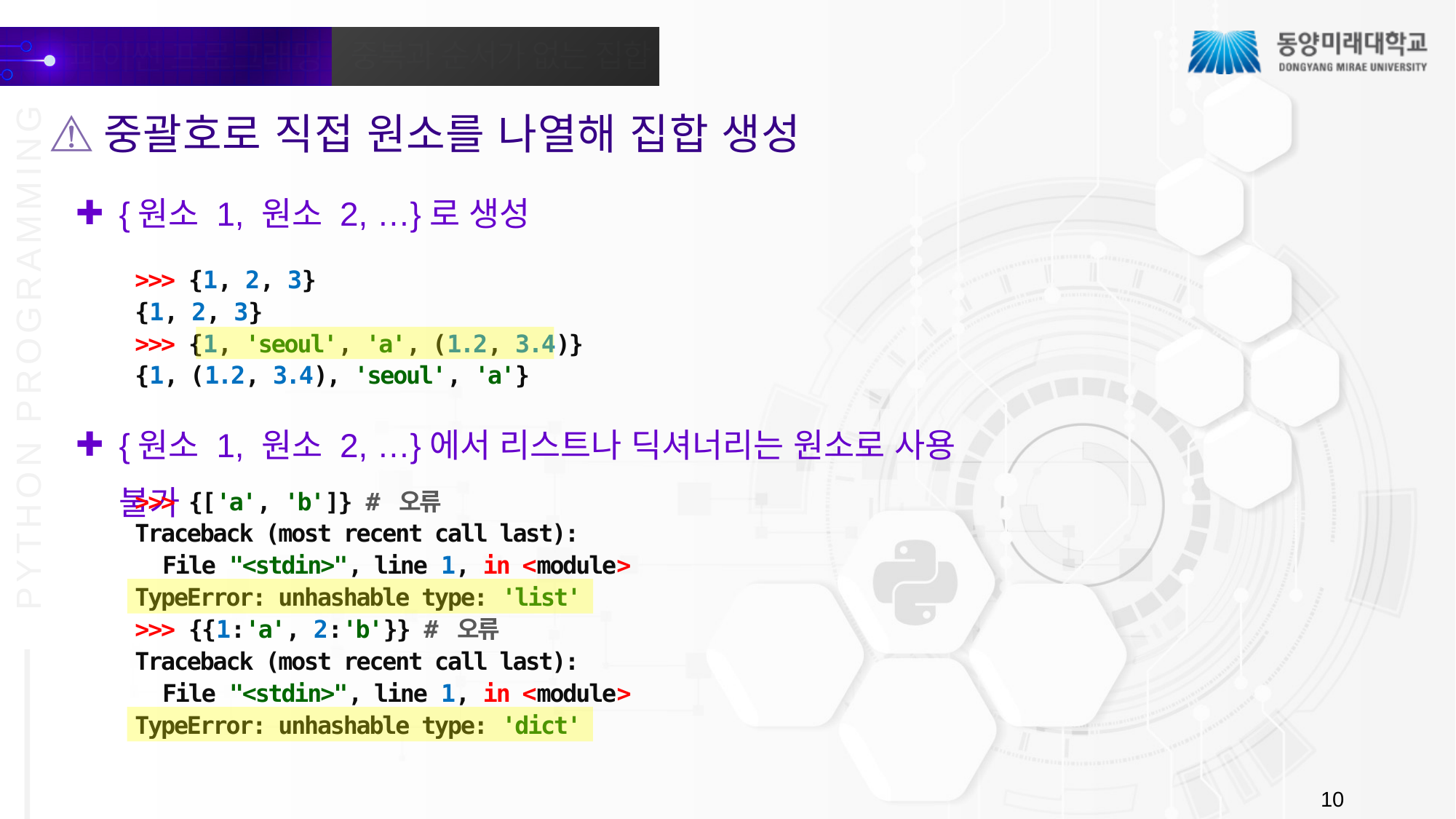

중괄호로 직접 원소를 나열해 집합 생성
{원소 1, 원소 2, …}로 생성
>>> {1, 2, 3}
{1, 2, 3}
>>> {1, 'seoul', 'a', (1.2, 3.4)}
{1, (1.2, 3.4), 'seoul', 'a'}

{원소 1, 원소 2, …}에서 리스트나 딕셔너리는 원소로 사용 불가
>>> {['a', 'b']} # 오류
Traceback (most recent call last):
  File "<stdin>", line 1, in <module>
TypeError: unhashable type: 'list'
>>> {{1:'a', 2:'b'}} # 오류
Traceback (most recent call last):
  File "<stdin>", line 1, in <module>
TypeError: unhashable type: 'dict'

10